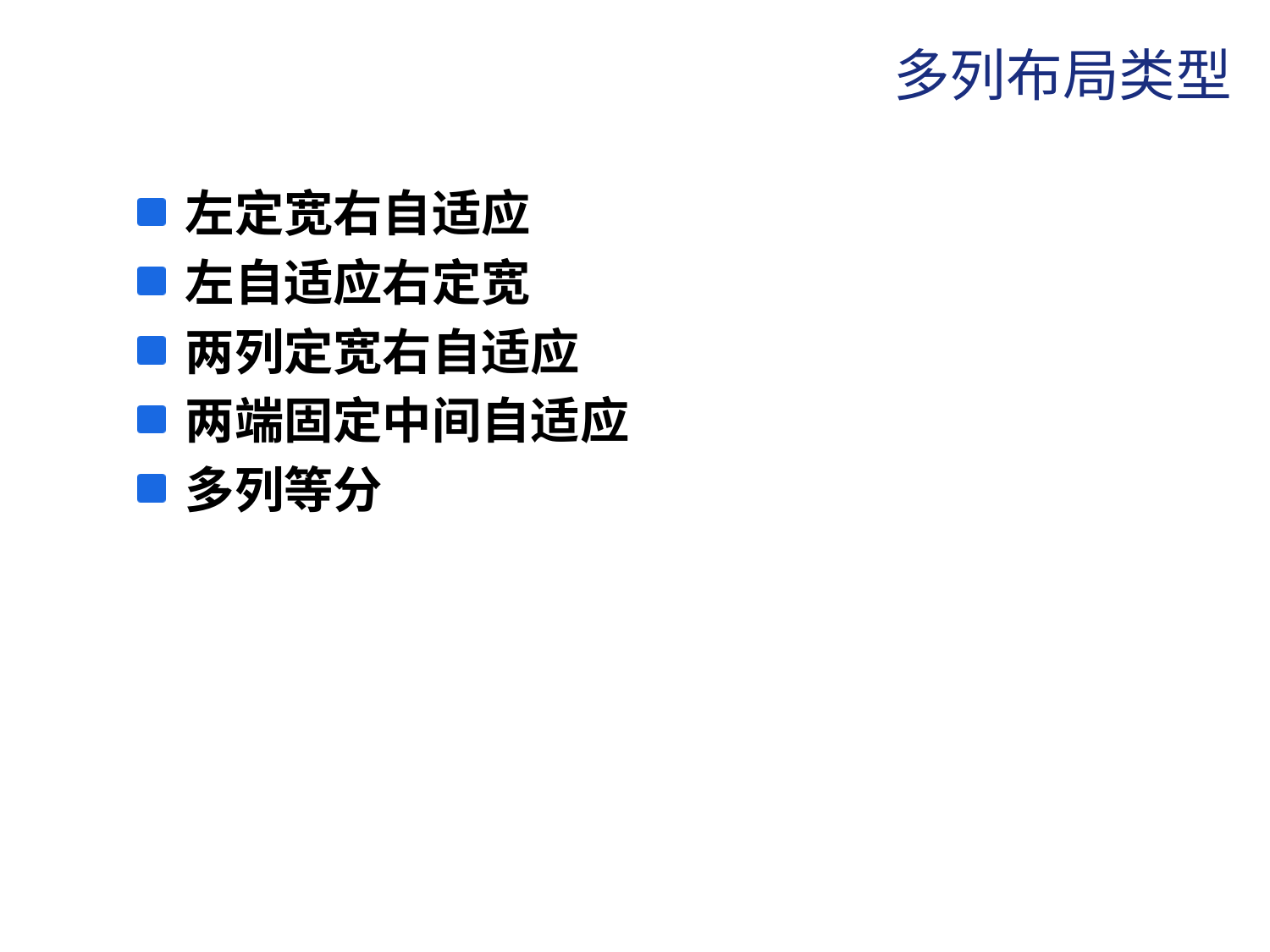

# 多列布局类型
左定宽右自适应
左自适应右定宽
两列定宽右自适应
两端固定中间自适应
多列等分